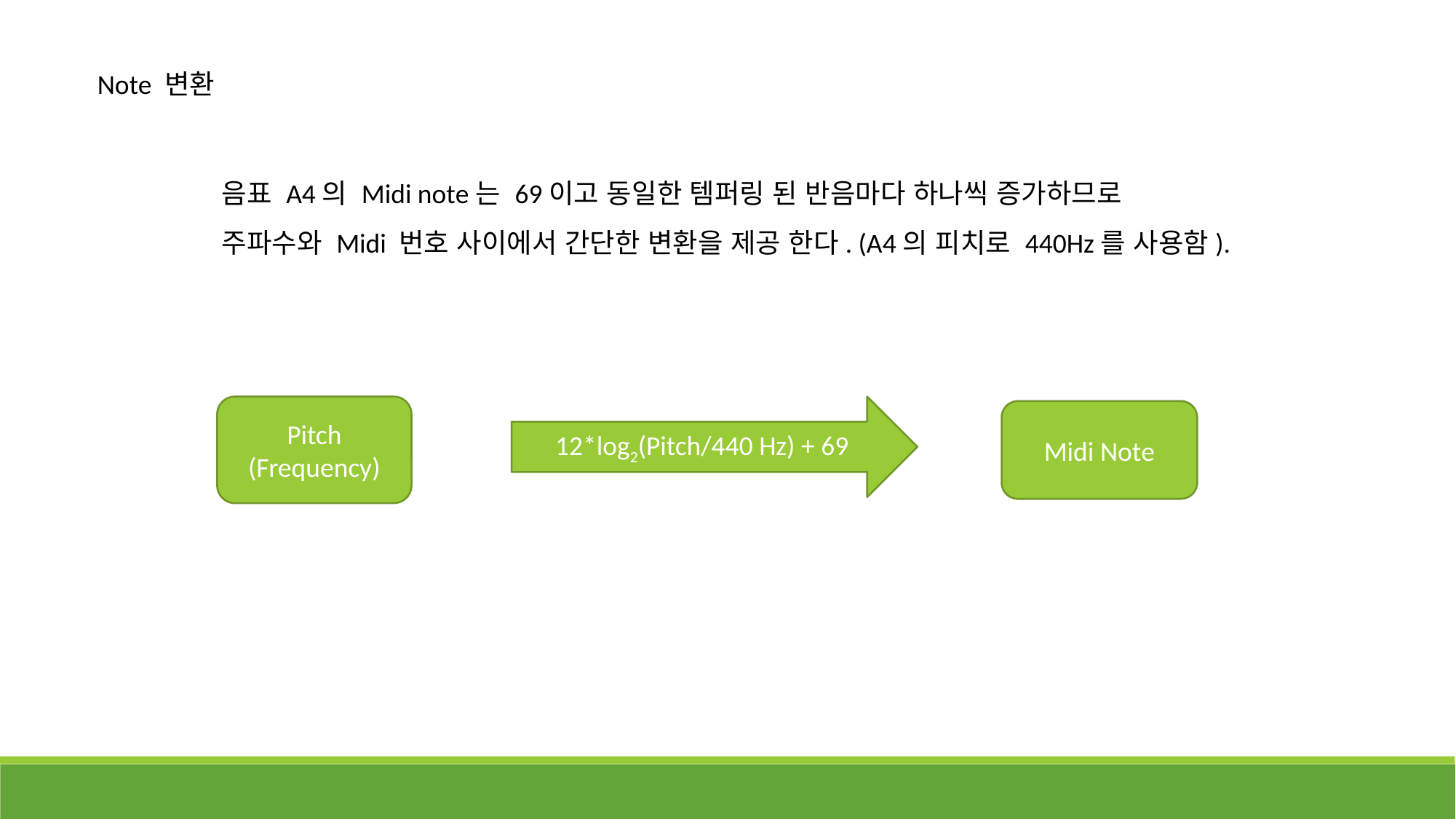

Note 변환
음표 A4의 Midi note는 69이고 동일한 템퍼링 된 반음마다 하나씩 증가하므로
주파수와 Midi 번호 사이에서 간단한 변환을 제공 한다. (A4의 피치로 440Hz를 사용함).
Pitch
(Frequency)
12*log2(Pitch/440 Hz) + 69
Midi Note